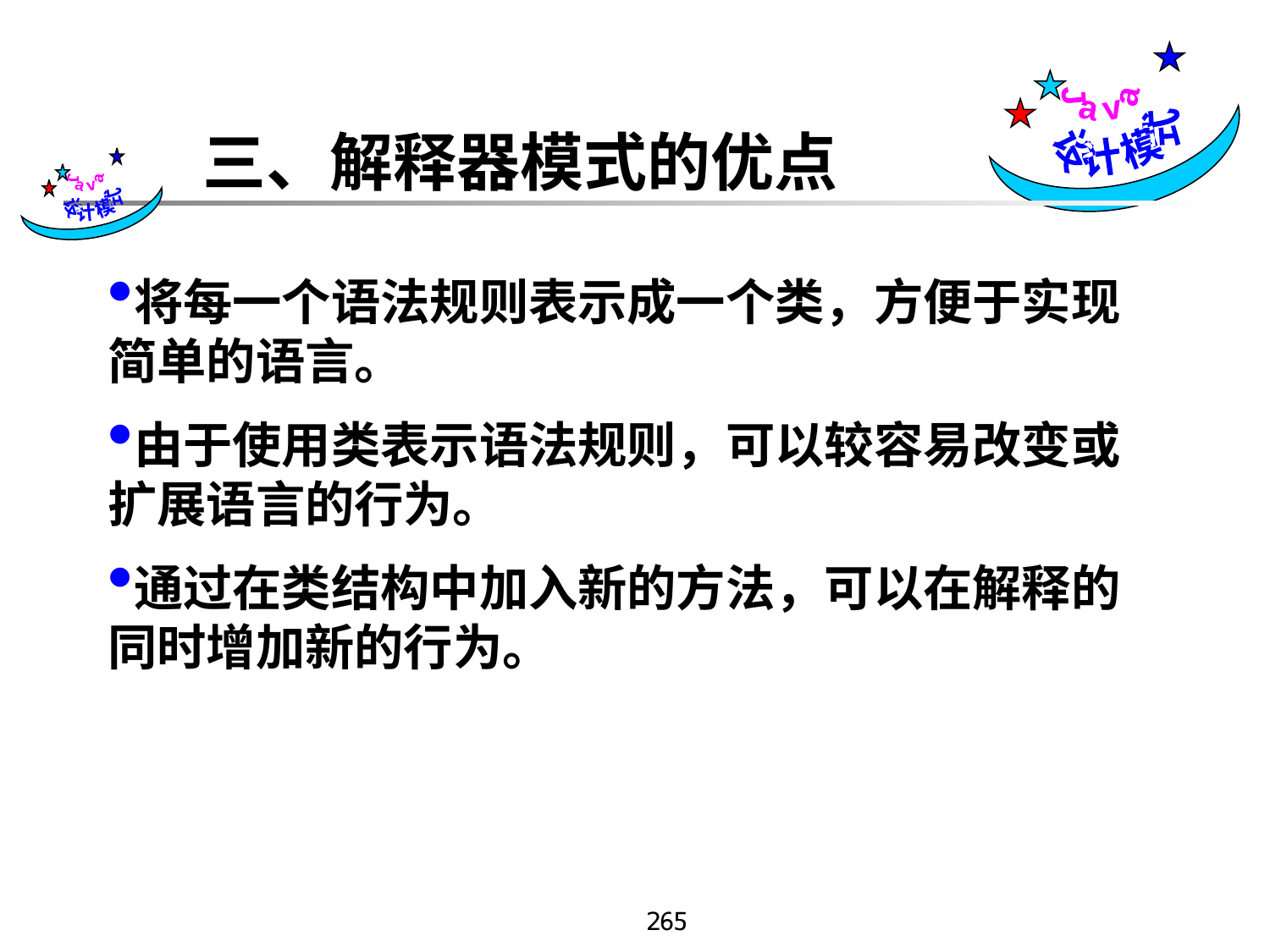

Java
设计模式

三、解释器模式的优点

  Java
设计模式

将每一个语法规则表示成一个类，方便于实现简单的语言。
由于使用类表示语法规则，可以较容易改变或扩展语言的行为。
通过在类结构中加入新的方法，可以在解释的同时增加新的行为。

265